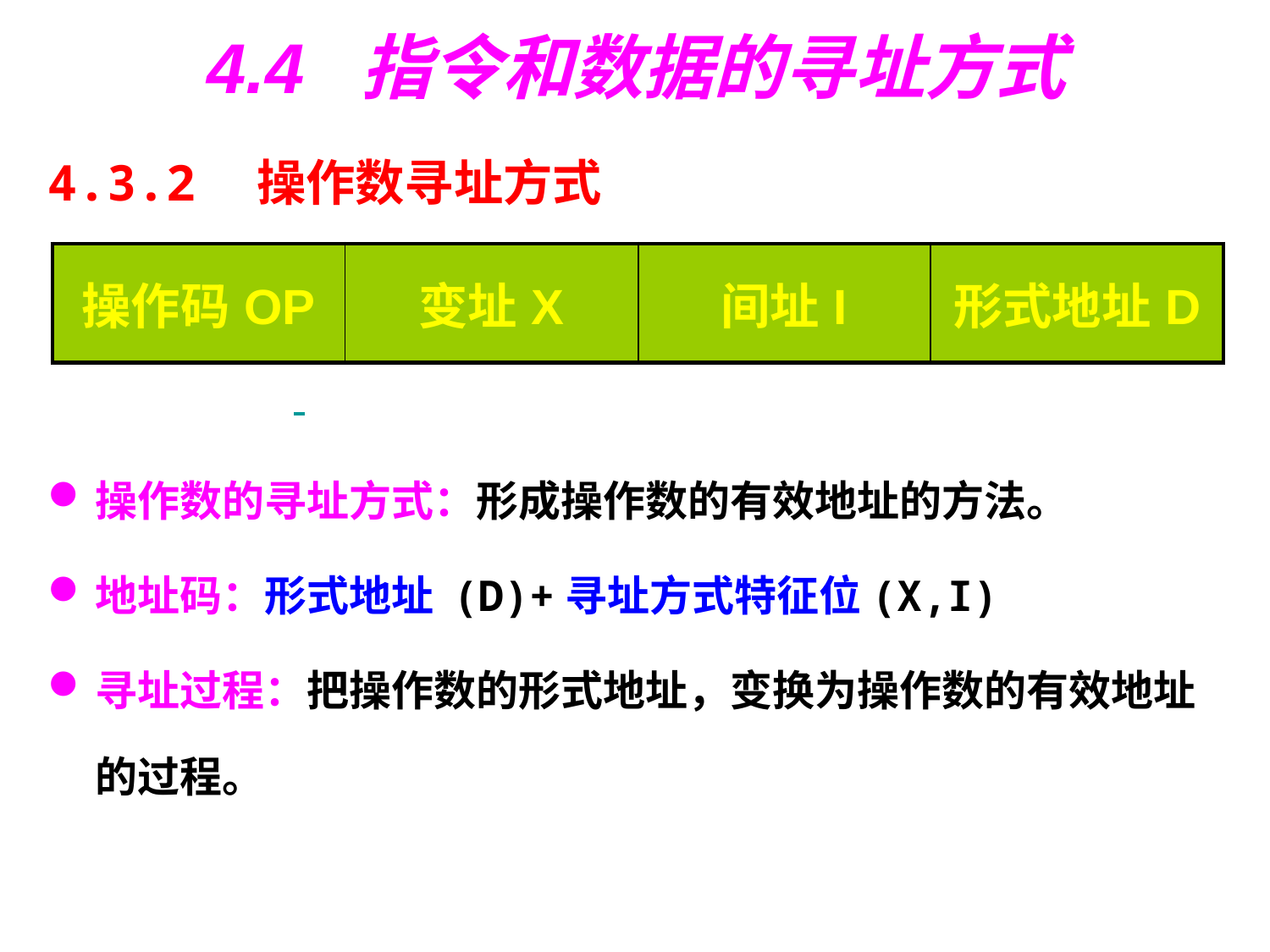

# 4.4  指令和数据的寻址方式
4.3.2　操作数寻址方式

操作数的寻址方式：形成操作数的有效地址的方法。
地址码：形式地址 (D)+寻址方式特征位(X,I)
寻址过程：把操作数的形式地址，变换为操作数的有效地址的过程。

| 操作码OP | 变址X | 间址I | 形式地址D |
| --- | --- | --- | --- |